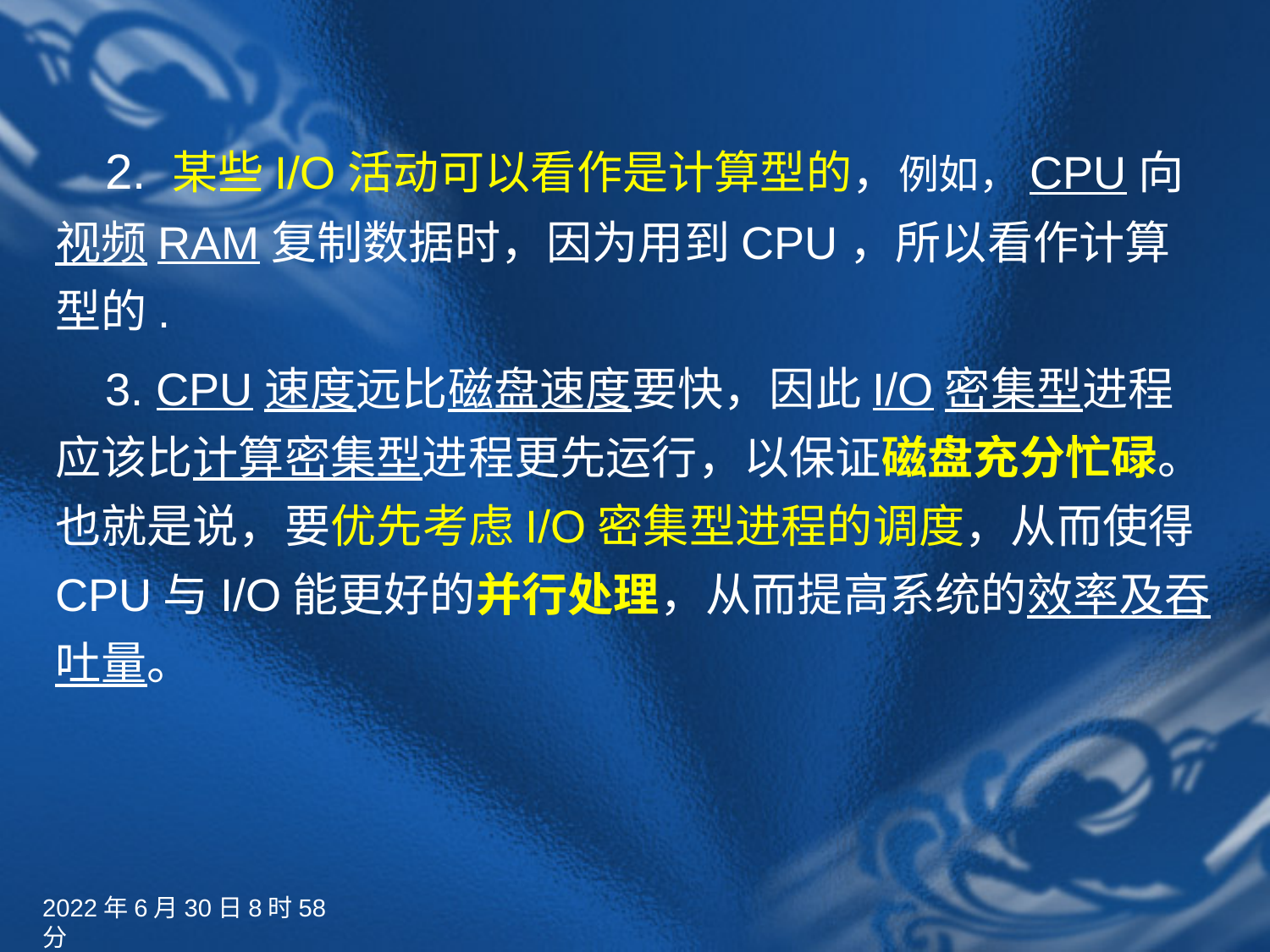

#
2. 某些I/O活动可以看作是计算型的，例如，CPU向视频RAM复制数据时，因为用到CPU，所以看作计算型的.
3. CPU速度远比磁盘速度要快，因此I/O密集型进程应该比计算密集型进程更先运行，以保证磁盘充分忙碌。也就是说，要优先考虑I/O密集型进程的调度，从而使得CPU与I/O能更好的并行处理，从而提高系统的效率及吞吐量。
2022年6月30日8时58分